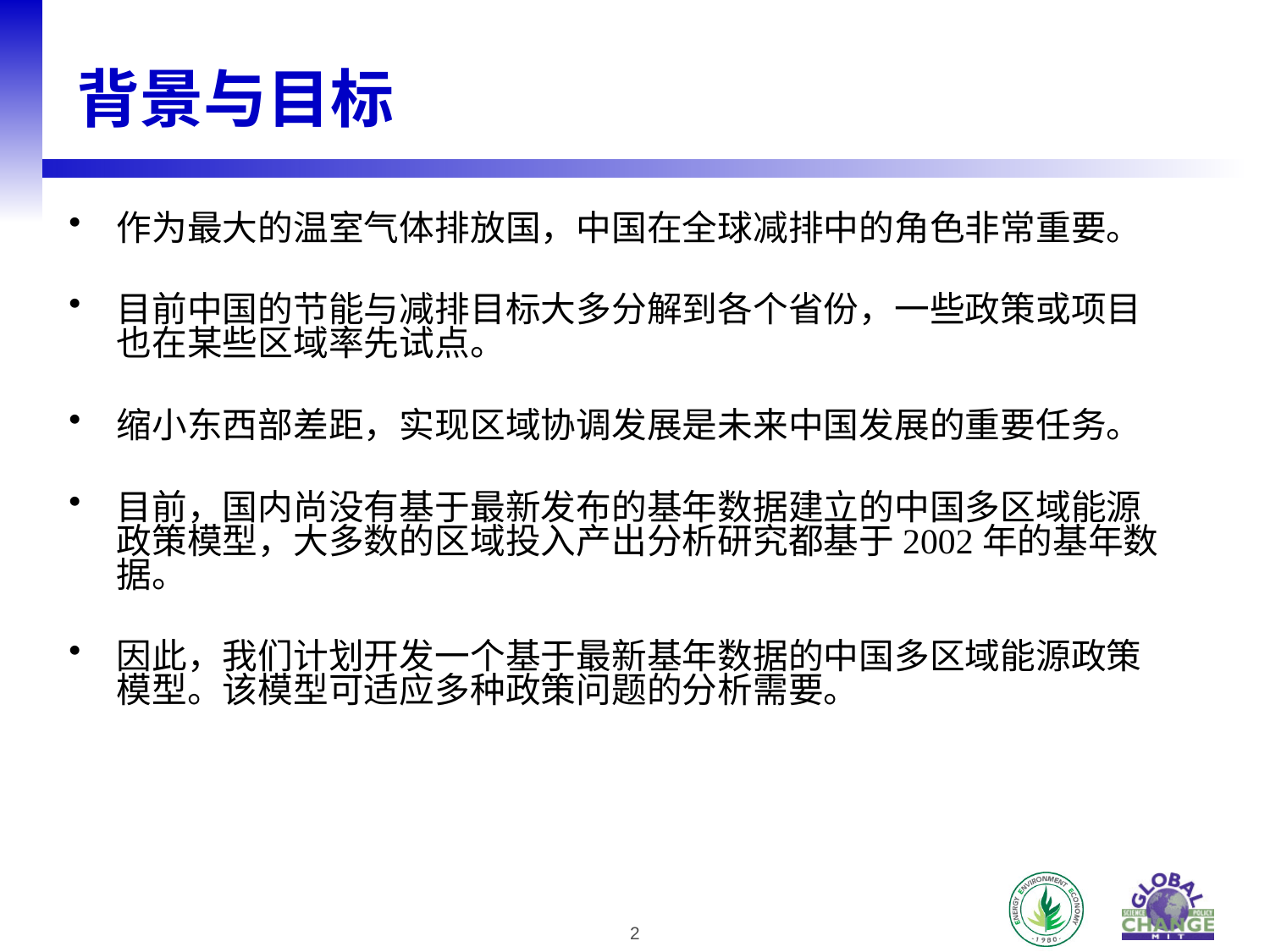

背景与目标
作为最大的温室气体排放国，中国在全球减排中的角色非常重要。

目前中国的节能与减排目标大多分解到各个省份，一些政策或项目也在某些区域率先试点。

缩小东西部差距，实现区域协调发展是未来中国发展的重要任务。

目前，国内尚没有基于最新发布的基年数据建立的中国多区域能源政策模型，大多数的区域投入产出分析研究都基于2002年的基年数据。

因此，我们计划开发一个基于最新基年数据的中国多区域能源政策模型。该模型可适应多种政策问题的分析需要。